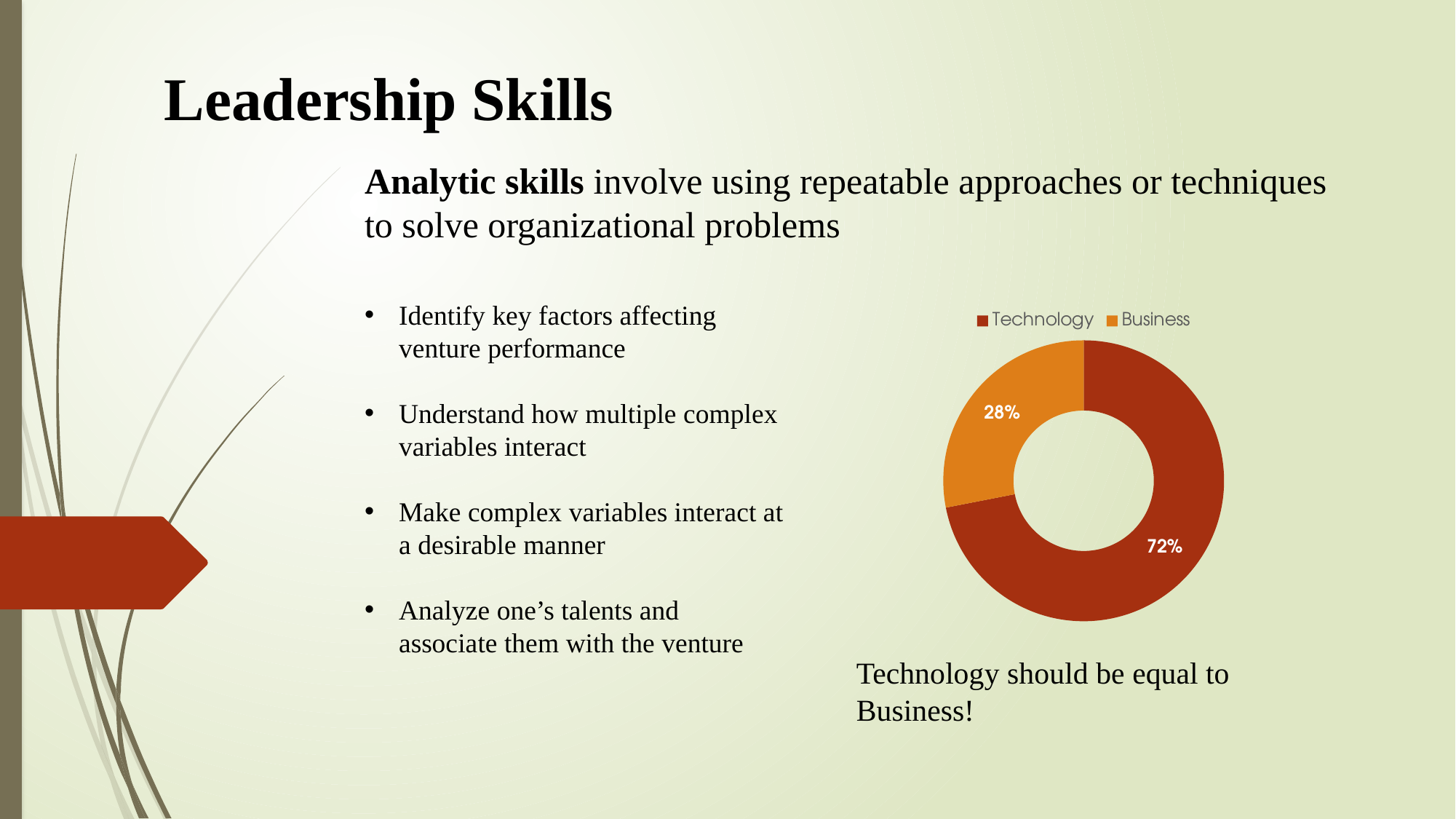

Leadership Skills
Analytic skills involve using repeatable approaches or techniques to solve organizational problems
Identify key factors affecting venture performance

Understand how multiple complex variables interact

Make complex variables interact at a desirable manner

Analyze one’s talents and associate them with the venture

### Chart

| Category | 销售额 |
|---|---|
| Technology | 8.2 |
| Business | 3.2 |

### Chart

| Category |
|---|
Technology should be equal to Business!